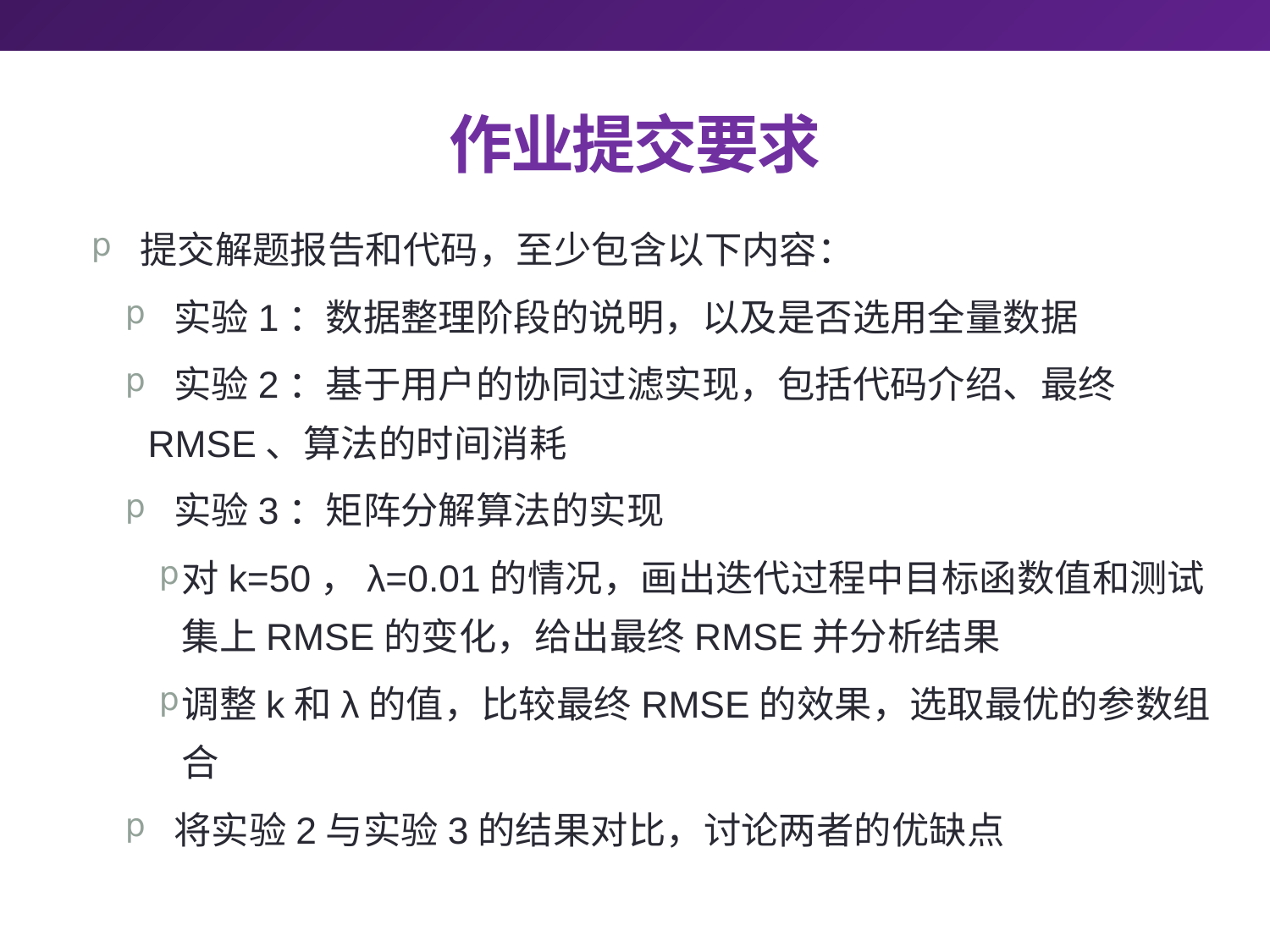

7
# 作业提交要求
  提交解题报告和代码，至少包含以下内容：
  实验1：数据整理阶段的说明，以及是否选用全量数据
  实验2：基于用户的协同过滤实现，包括代码介绍、最终RMSE、算法的时间消耗
  实验3：矩阵分解算法的实现
对k=50，λ=0.01的情况，画出迭代过程中目标函数值和测试集上RMSE的变化，给出最终RMSE并分析结果
调整k和λ的值，比较最终RMSE的效果，选取最优的参数组合
  将实验2与实验3的结果对比，讨论两者的优缺点